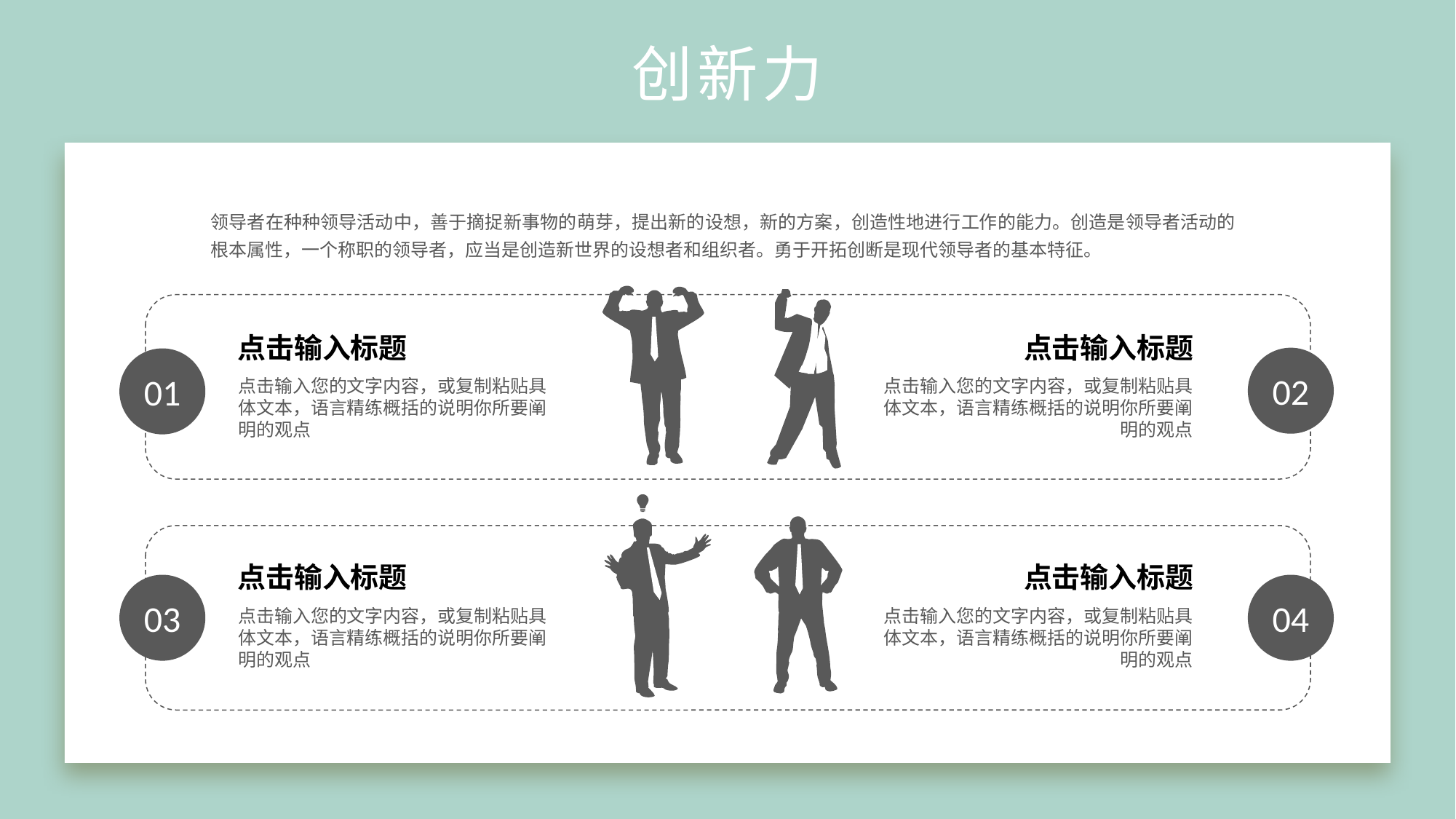

# 创新力

领导者在种种领导活动中，善于摘捉新事物的萌芽，提出新的设想，新的方案，创造性地进行工作的能力。创造是领导者活动的根本属性，一个称职的领导者，应当是创造新世界的设想者和组织者。勇于开拓创断是现代领导者的基本特征。

点击输入标题
点击输入标题
02
01
点击输入您的文字内容，或复制粘贴具体文本，语言精练概括的说明你所要阐明的观点
点击输入您的文字内容，或复制粘贴具体文本，语言精练概括的说明你所要阐明的观点

点击输入标题
点击输入标题
03
04
点击输入您的文字内容，或复制粘贴具体文本，语言精练概括的说明你所要阐明的观点
点击输入您的文字内容，或复制粘贴具体文本，语言精练概括的说明你所要阐明的观点